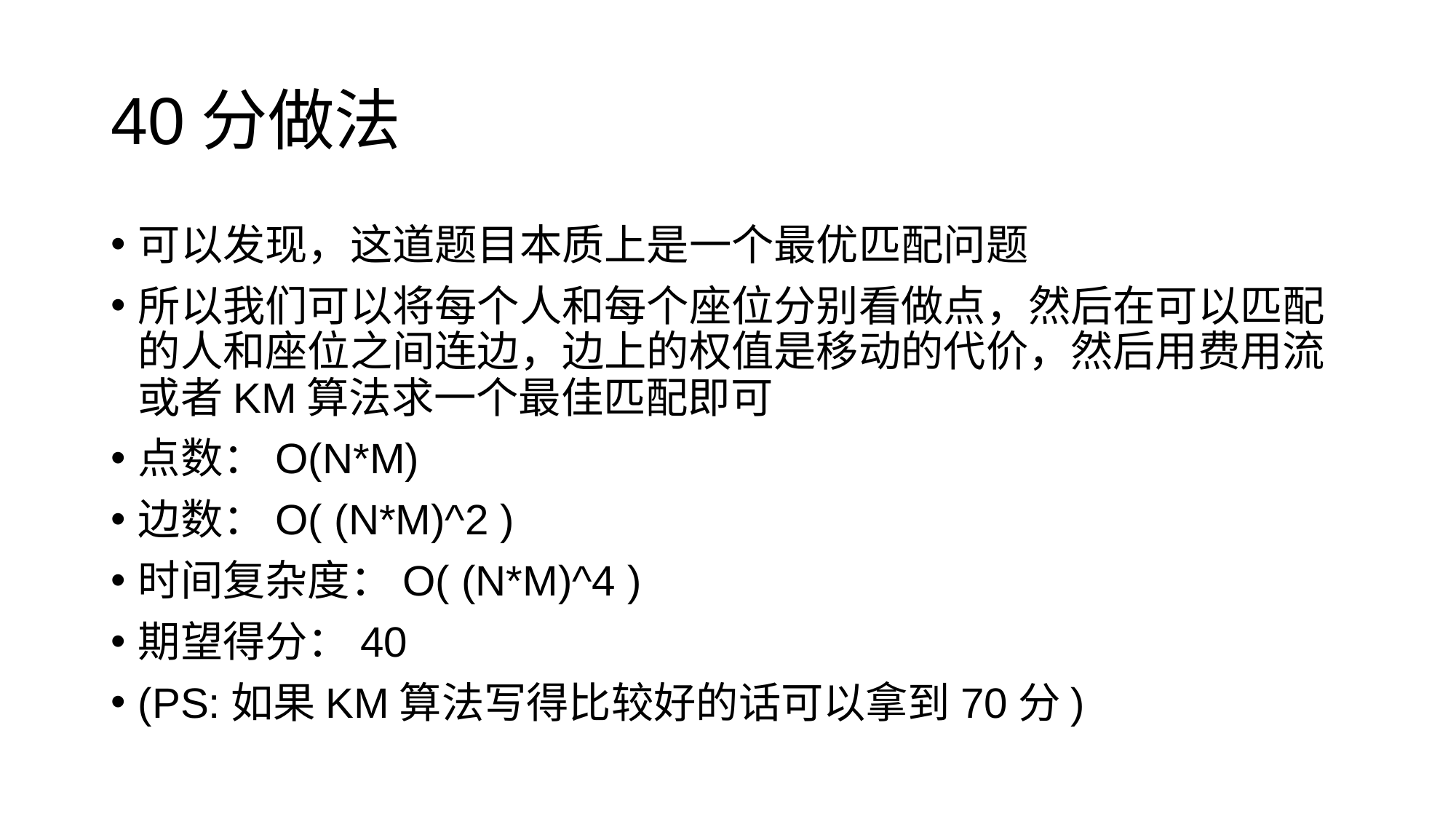

# 40分做法
可以发现，这道题目本质上是一个最优匹配问题
所以我们可以将每个人和每个座位分别看做点，然后在可以匹配的人和座位之间连边，边上的权值是移动的代价，然后用费用流或者KM算法求一个最佳匹配即可
点数：O(N*M)
边数：O( (N*M)^2 )
时间复杂度：O( (N*M)^4 )
期望得分：40
(PS:如果KM算法写得比较好的话可以拿到70分)